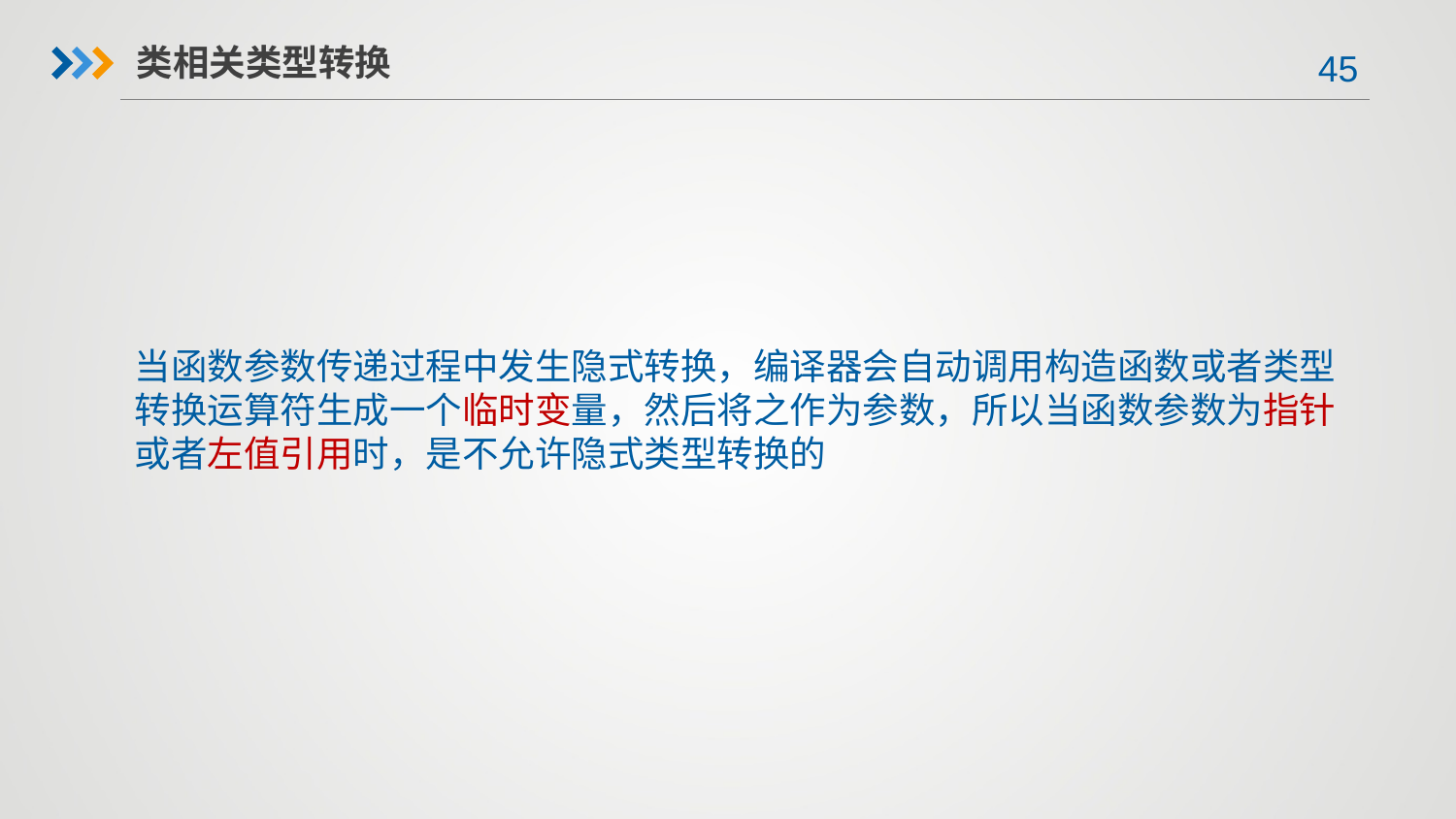

类相关类型转换
当函数参数传递过程中发生隐式转换，编译器会自动调用构造函数或者类型转换运算符生成一个临时变量，然后将之作为参数，所以当函数参数为指针或者左值引用时，是不允许隐式类型转换的